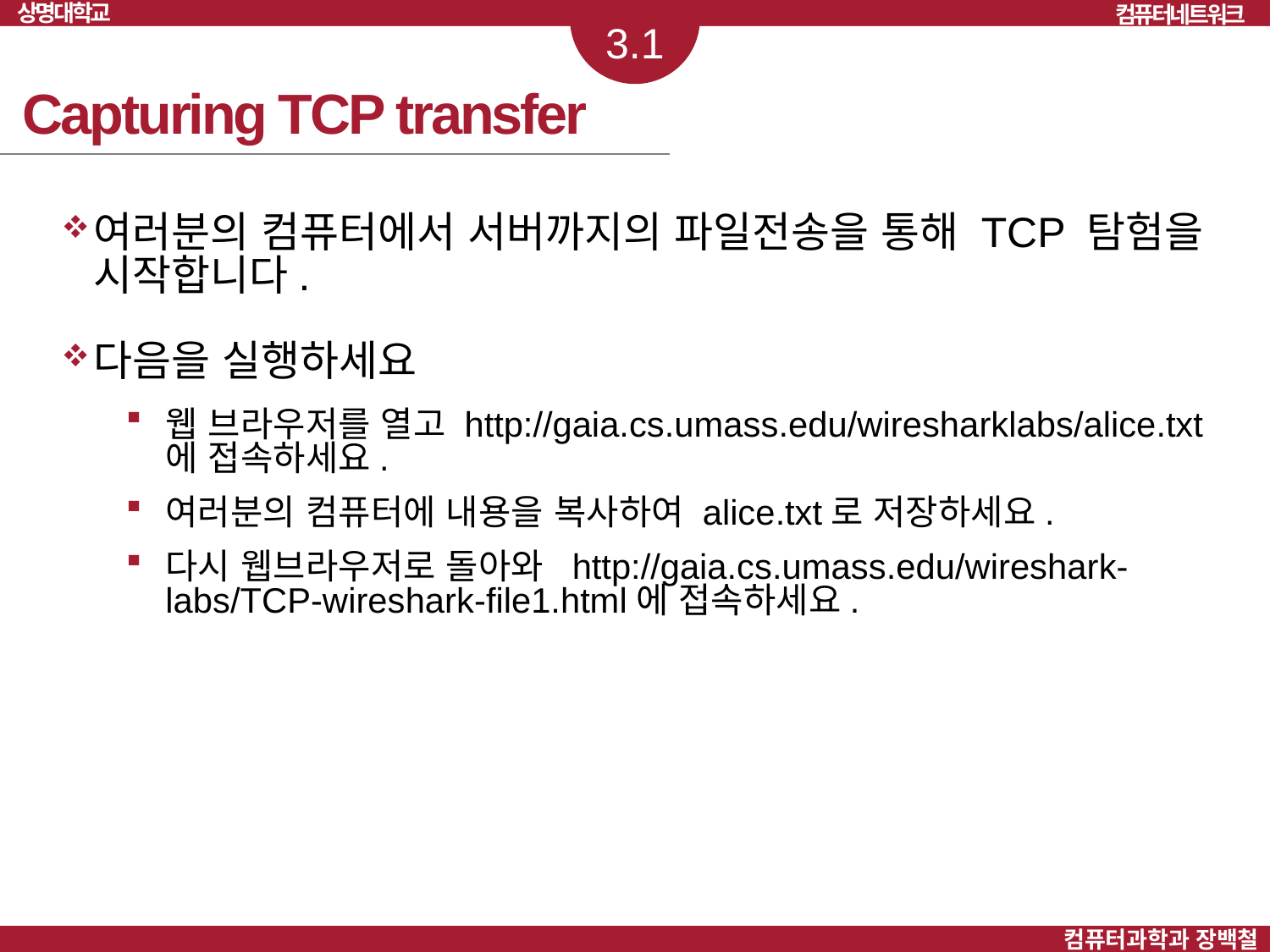

상명대학교
컴퓨터네트워크
3.1

Capturing TCP transfer
여러분의 컴퓨터에서 서버까지의 파일전송을 통해 TCP 탐험을 시작합니다.
다음을 실행하세요

웹 브라우저를 열고 http://gaia.cs.umass.edu/wiresharklabs/alice.txt에 접속하세요.

여러분의 컴퓨터에 내용을 복사하여 alice.txt로 저장하세요.

다시 웹브라우저로 돌아와  http://gaia.cs.umass.edu/wireshark-labs/TCP-wireshark-file1.html에 접속하세요.

컴퓨터과학과 장백철